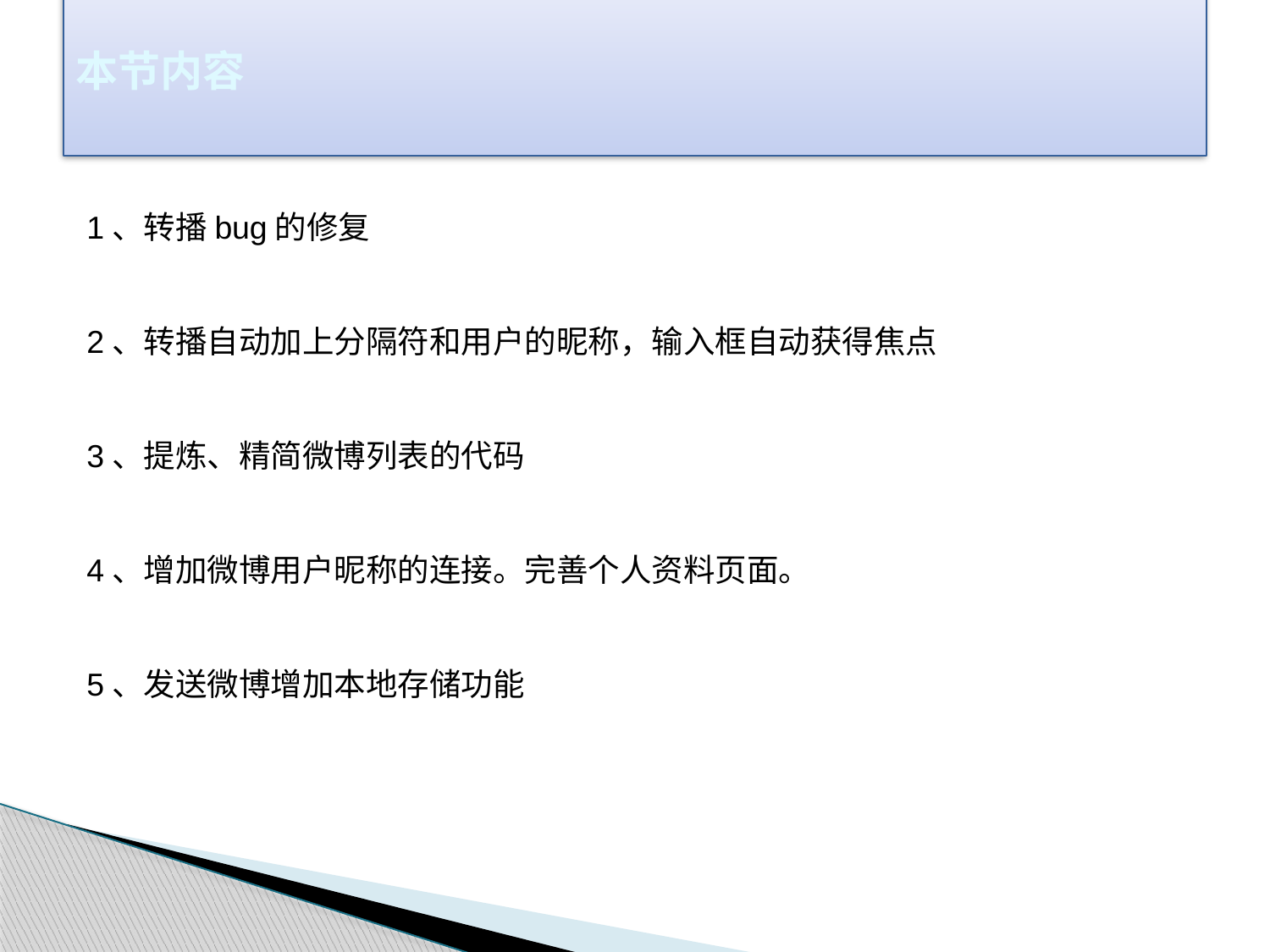

# 本节内容

1、转播bug的修复

2、转播自动加上分隔符和用户的昵称，输入框自动获得焦点

3、提炼、精简微博列表的代码

4、增加微博用户昵称的连接。完善个人资料页面。

5、发送微博增加本地存储功能